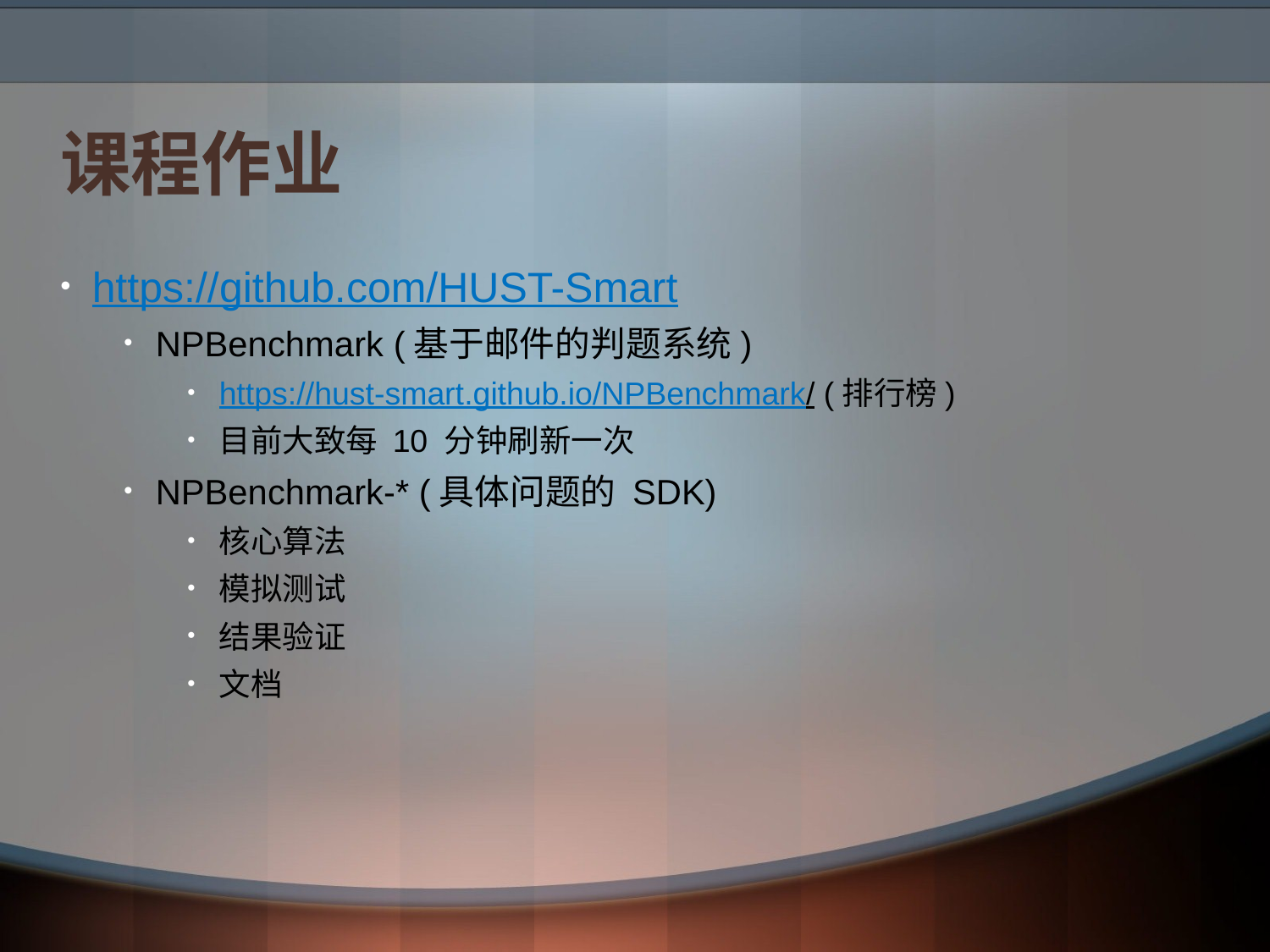

# 课程作业
https://github.com/HUST-Smart
NPBenchmark (基于邮件的判题系统)
https://hust-smart.github.io/NPBenchmark/ (排行榜)
目前大致每 10 分钟刷新一次
NPBenchmark-* (具体问题的 SDK)
核心算法
模拟测试
结果验证
文档